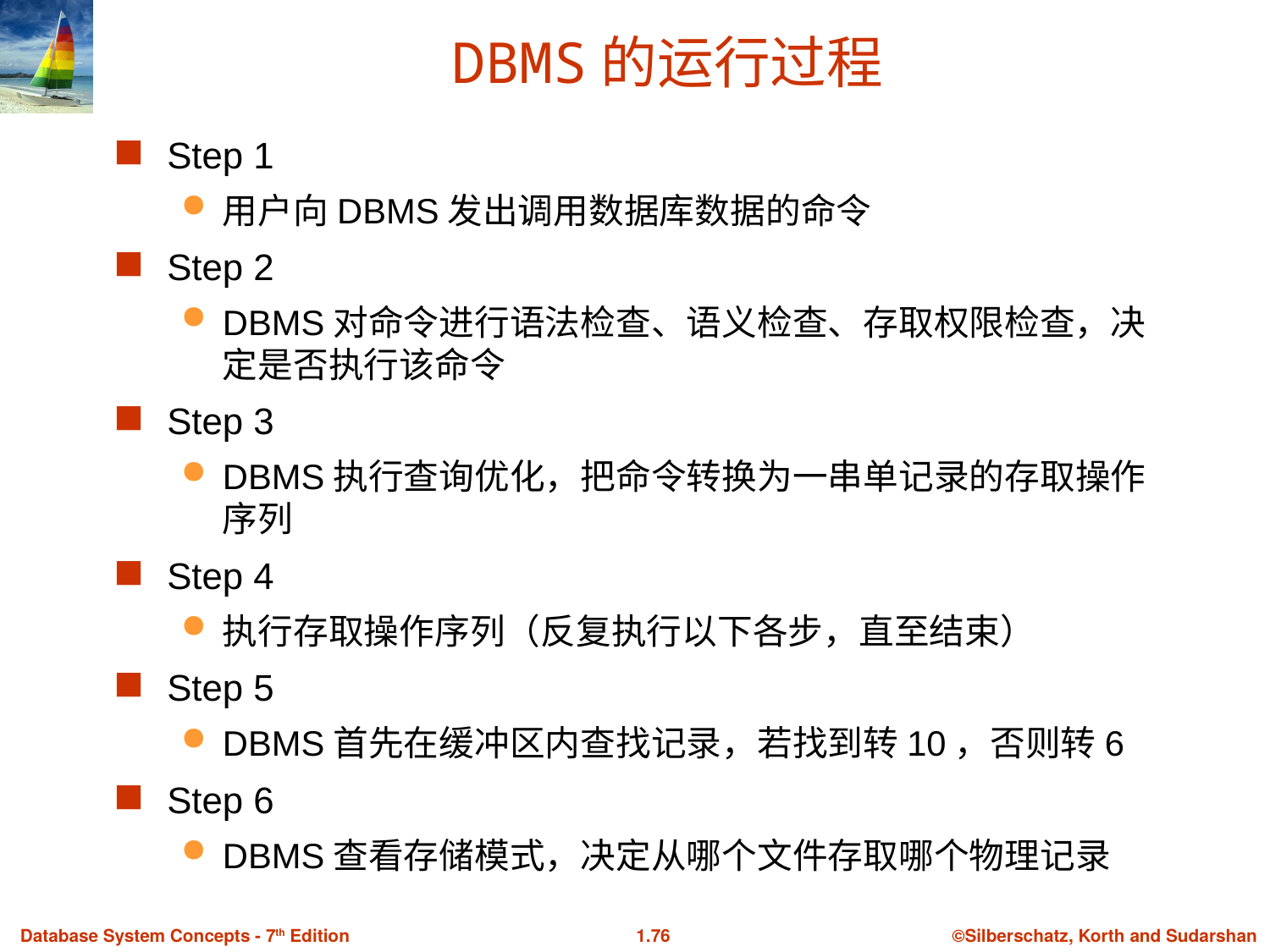

# DBMS的运行过程
Step 1
用户向DBMS发出调用数据库数据的命令
Step 2
DBMS对命令进行语法检查、语义检查、存取权限检查，决定是否执行该命令
Step 3
DBMS执行查询优化，把命令转换为一串单记录的存取操作序列
Step 4
执行存取操作序列（反复执行以下各步，直至结束）
Step 5
DBMS首先在缓冲区内查找记录，若找到转10，否则转6
Step 6
DBMS查看存储模式，决定从哪个文件存取哪个物理记录